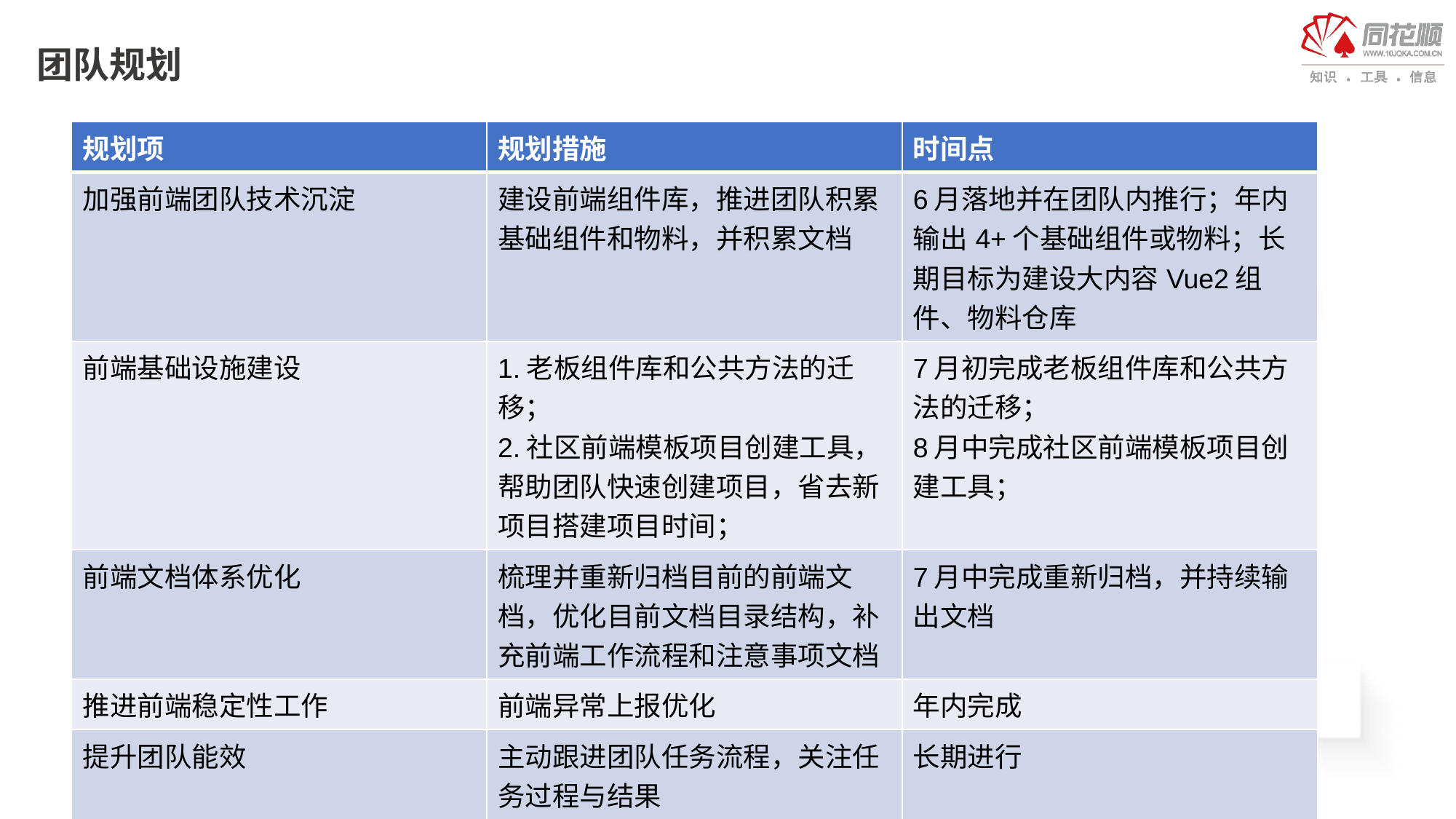

E6636BC20180234D78A0072836F0B3B062B9B207100DDB20A0D98F39B16C2BA34B43BC38C168AB0122592F0838465CEB921921FAF1D0ABC11BBFC26B7F4E1ADA24FB2EADD526949754C728F767A2439F9FD0E9157C626057A81A5197EE01DCA8DD06229F4E3

E6636BC20180234D78A0072836F0BC80E2B9B20A18B0FB70A5D98E39B11D2BE33B48B338916E0B0C22E9220838467CEBA219210AB1D09B411BBFC268761E16D824FA29AD932DD49764B92B476A024CE64A31EE19775BC05E98E8F198783F6C08DEA629946E3
团队规划
| 规划项 | 规划措施 | 时间点 |
| --- | --- | --- |
| 加强前端团队技术沉淀 | 建设前端组件库，推进团队积累基础组件和物料，并积累文档 | 6月落地并在团队内推行；年内输出4+个基础组件或物料；长期目标为建设大内容Vue2组件、物料仓库 |
| 前端基础设施建设 | 1.老板组件库和公共方法的迁移； 2.社区前端模板项目创建工具，帮助团队快速创建项目，省去新项目搭建项目时间； | 7月初完成老板组件库和公共方法的迁移； 8月中完成社区前端模板项目创建工具； |
| 前端文档体系优化 | 梳理并重新归档目前的前端文档，优化目前文档目录结构，补充前端工作流程和注意事项文档 | 7月中完成重新归档，并持续输出文档 |
| 推进前端稳定性工作 | 前端异常上报优化 | 年内完成 |
| 提升团队能效 | 主动跟进团队任务流程，关注任务过程与结果 | 长期进行 |
| 提升团队技术氛围 | 组织前端每月2+次分享 | 长期进行 |